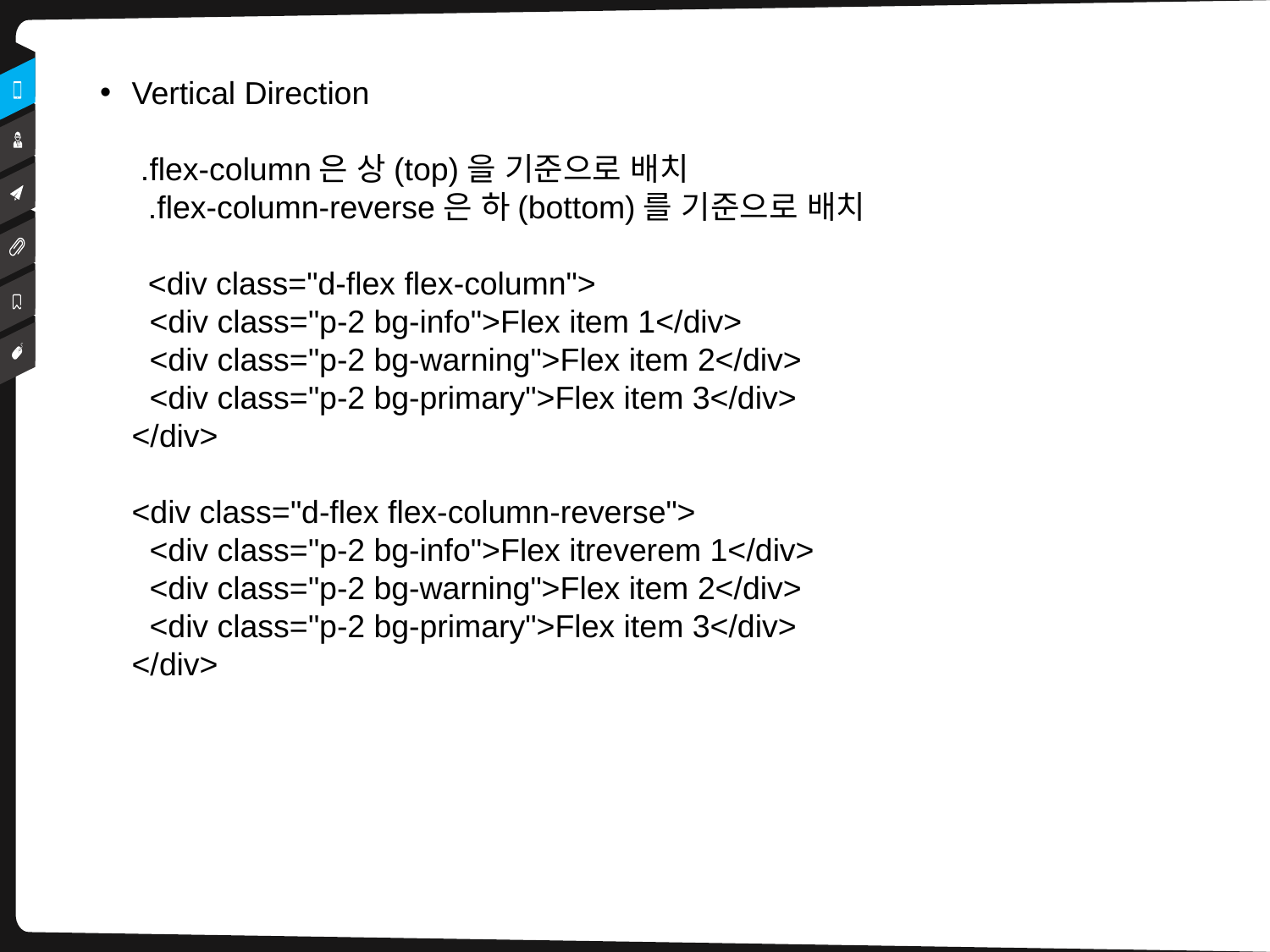

Vertical Direction
 .flex-column은 상(top)을 기준으로 배치
 .flex-column-reverse은 하(bottom)를 기준으로 배치
 <div class="d-flex flex-column">
  <div class="p-2 bg-info">Flex item 1</div>
  <div class="p-2 bg-warning">Flex item 2</div>
  <div class="p-2 bg-primary">Flex item 3</div>
</div>
<div class="d-flex flex-column-reverse">
  <div class="p-2 bg-info">Flex itreverem 1</div>
  <div class="p-2 bg-warning">Flex item 2</div>
  <div class="p-2 bg-primary">Flex item 3</div>
</div>